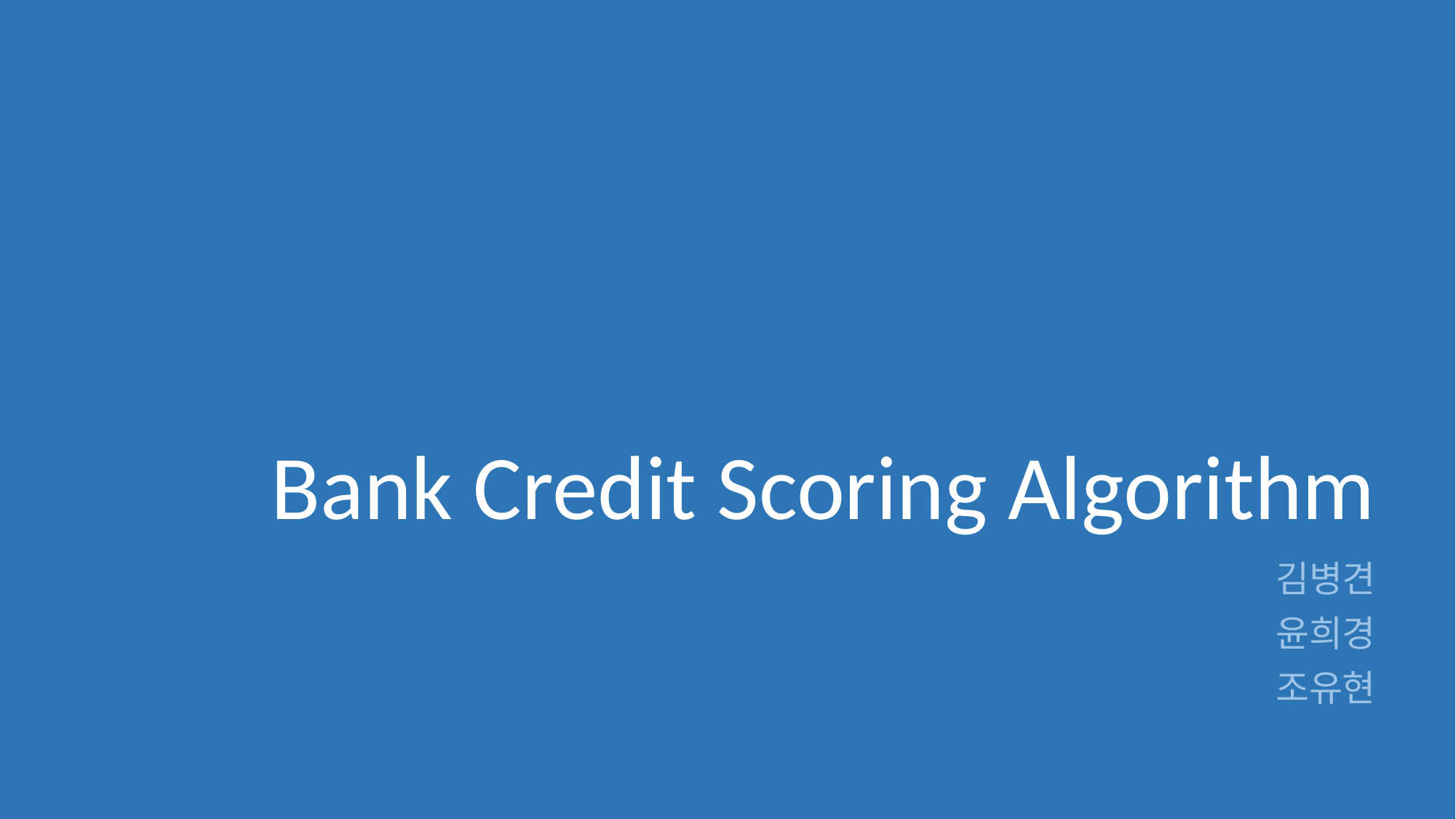

# Bank Credit Scoring Algorithm
김병견
윤희경
조유현